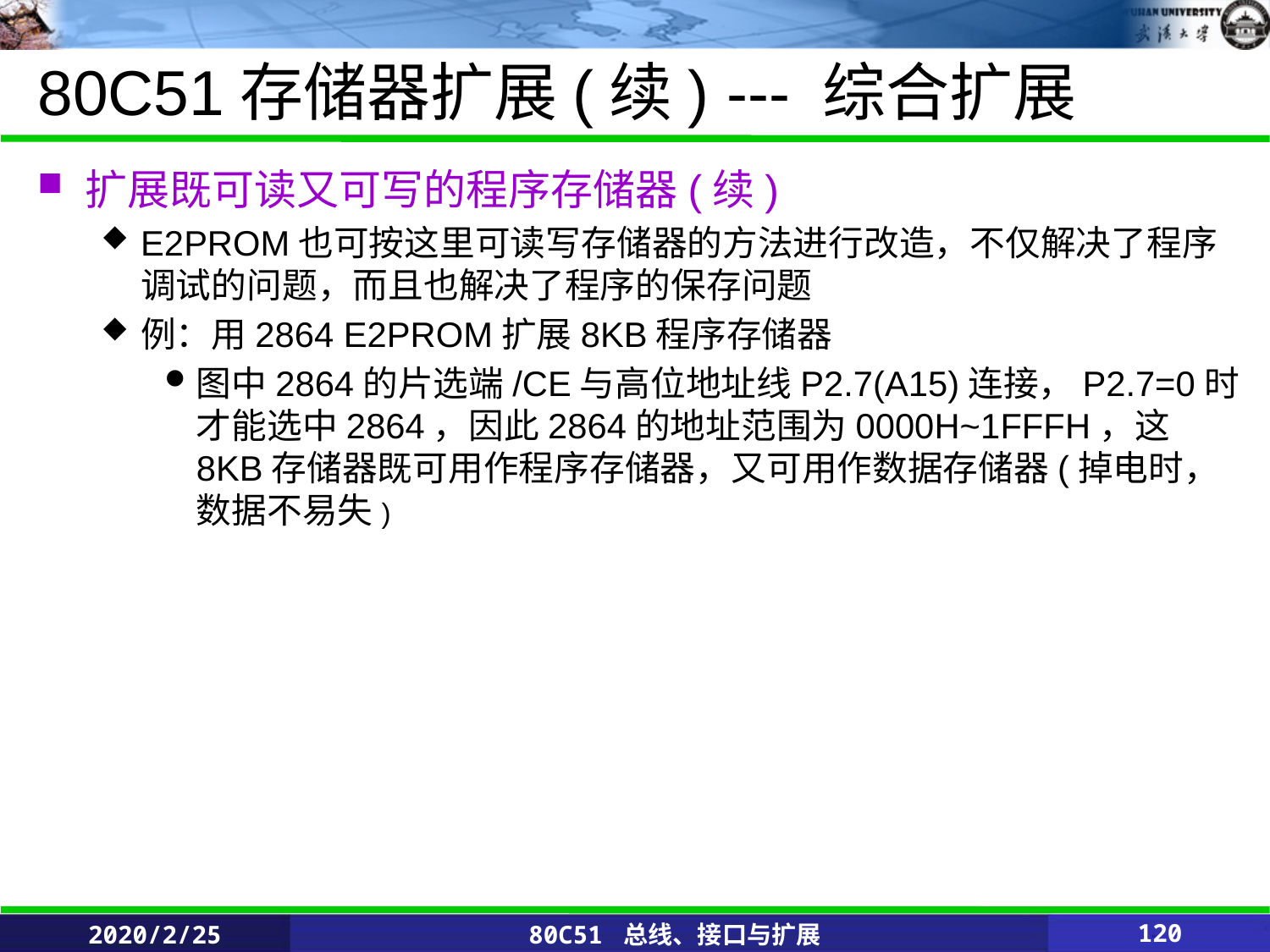

# 80C51存储器扩展(续) --- 综合扩展
扩展既可读又可写的程序存储器(续)
E2PROM也可按这里可读写存储器的方法进行改造，不仅解决了程序调试的问题，而且也解决了程序的保存问题
例：用2864 E2PROM扩展8KB程序存储器
图中2864的片选端/CE与高位地址线P2.7(A15)连接，P2.7=0时才能选中2864，因此2864的地址范围为0000H~1FFFH，这8KB存储器既可用作程序存储器，又可用作数据存储器(掉电时，数据不易失)
2020/2/25
80C51 总线、接口与扩展
120